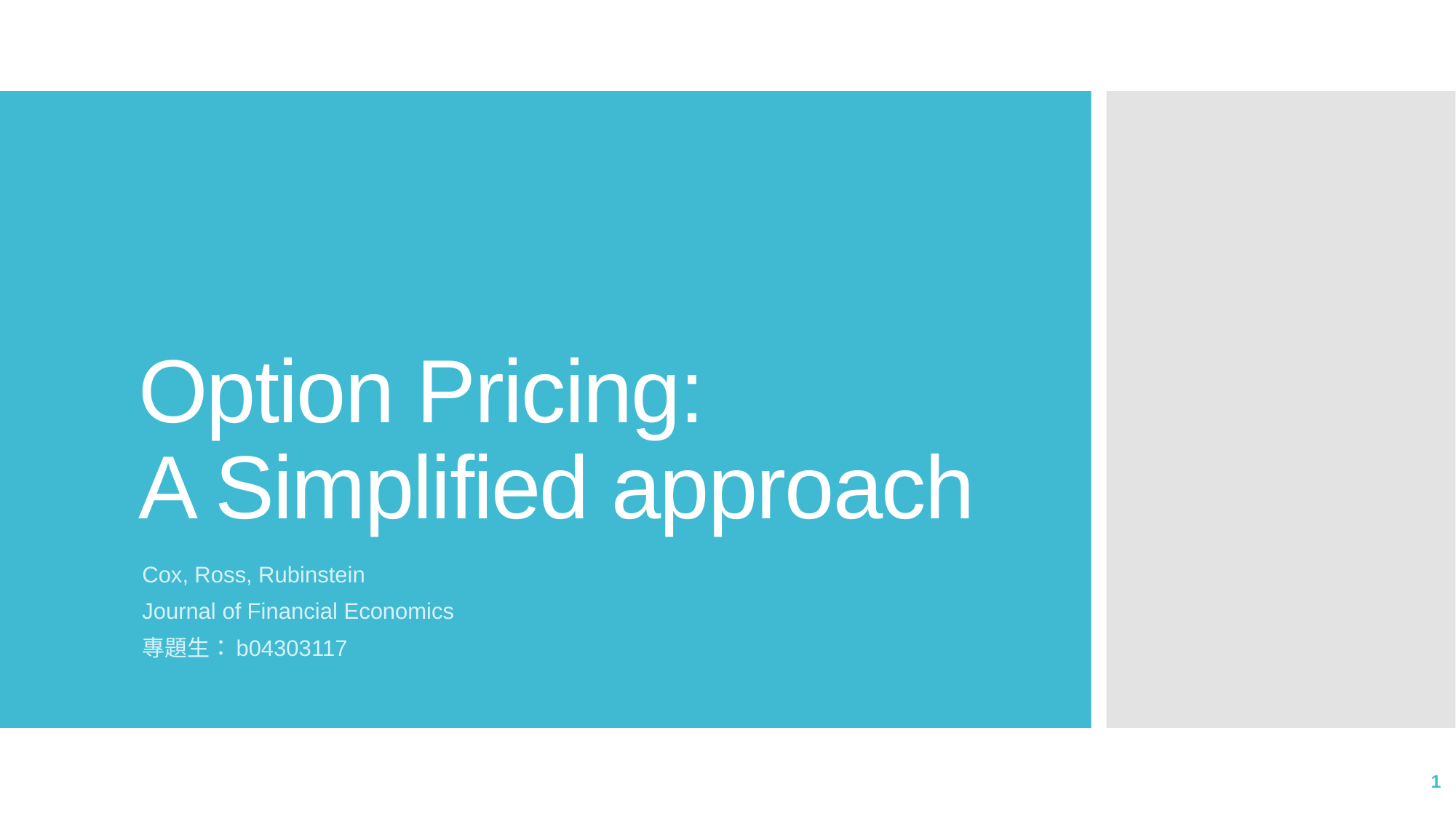

# Option Pricing: A Simplified approach
Cox, Ross, Rubinstein
Journal of Financial Economics
專題生：b04303117
1